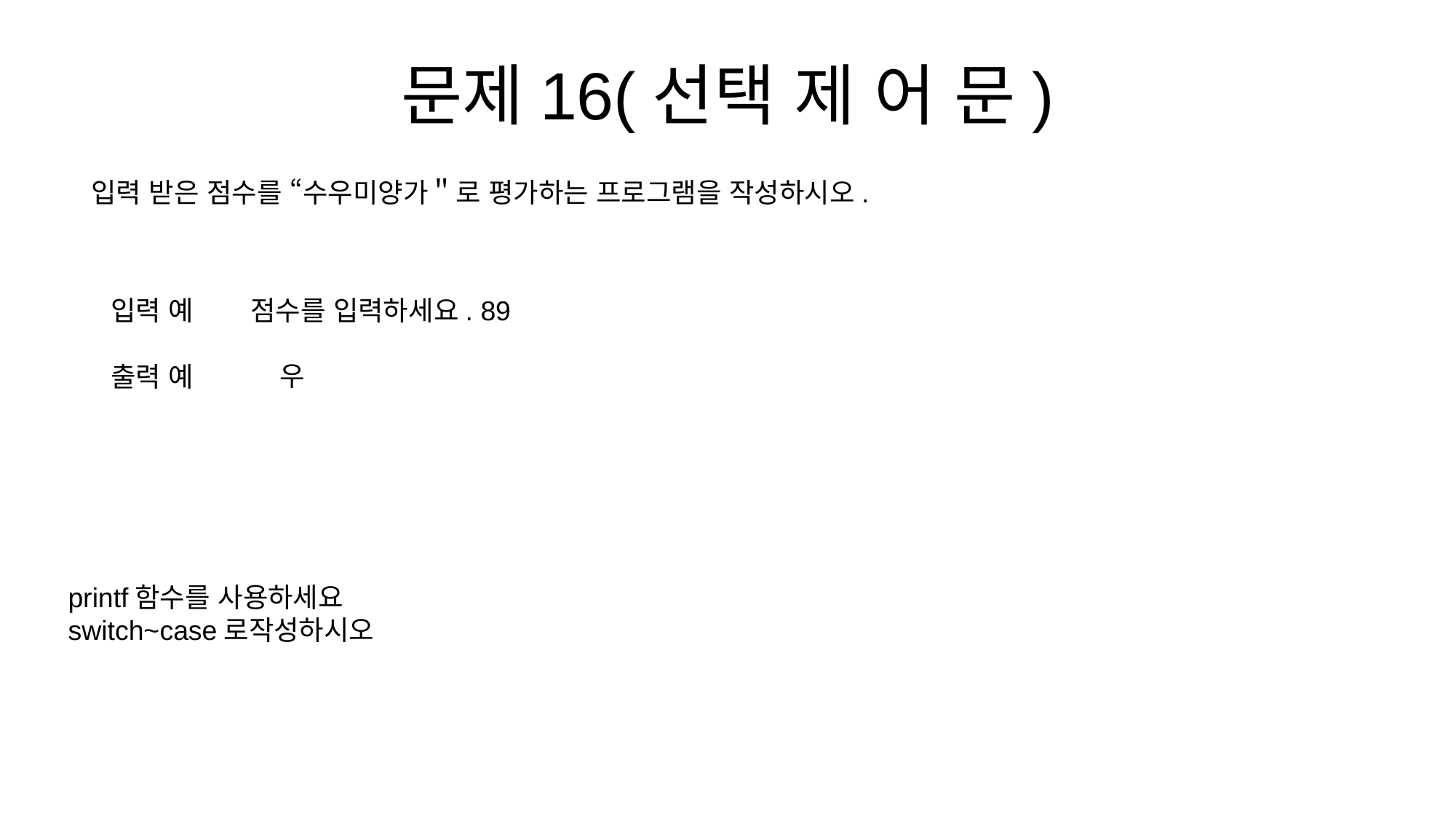

# 문제16(선택 제 어 문)
입력 받은 점수를 “수우미양가＂로 평가하는 프로그램을 작성하시오.
입력 예
점수를 입력하세요. 89
우
출력 예
printf함수를 사용하세요
switch~case로작성하시오